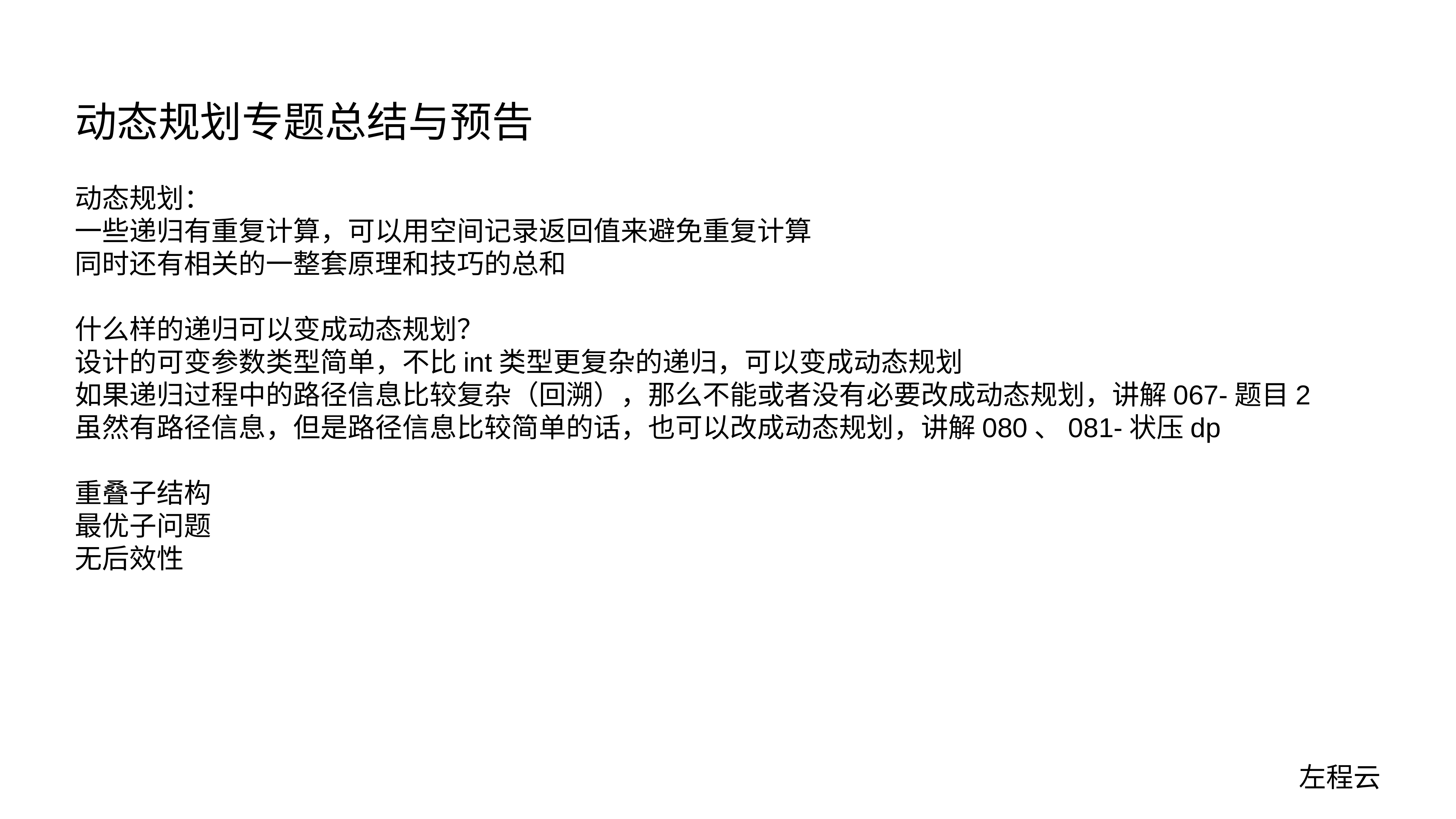

# 动态规划专题总结与预告
动态规划：
一些递归有重复计算，可以用空间记录返回值来避免重复计算
同时还有相关的一整套原理和技巧的总和

什么样的递归可以变成动态规划？
设计的可变参数类型简单，不比int类型更复杂的递归，可以变成动态规划
如果递归过程中的路径信息比较复杂（回溯），那么不能或者没有必要改成动态规划，讲解067-题目2
虽然有路径信息，但是路径信息比较简单的话，也可以改成动态规划，讲解080、081-状压dp

重叠子结构
最优子问题
无后效性
左程云